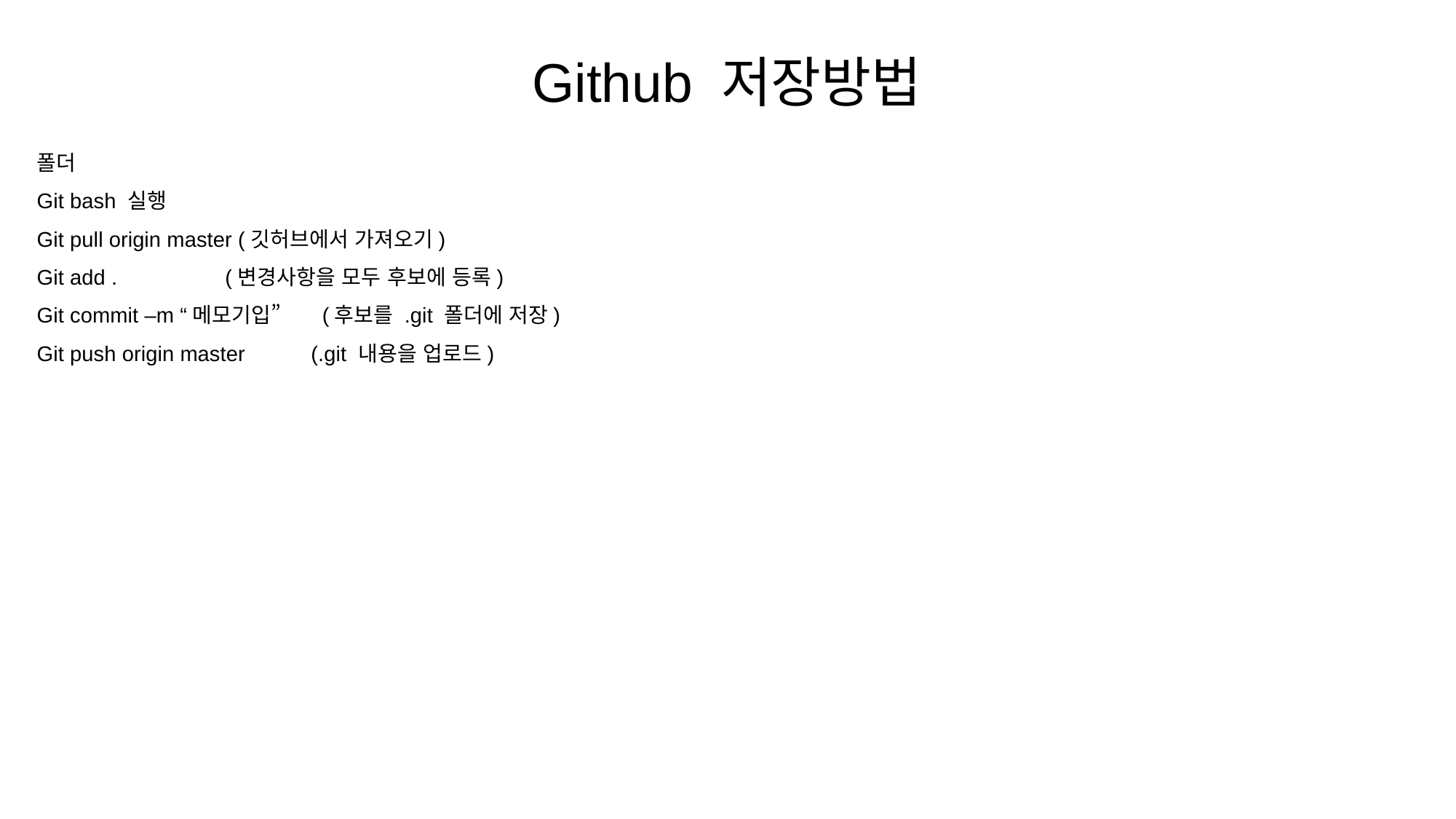

# Github 저장방법
폴더
Git bash 실행
Git pull origin master (깃허브에서 가져오기)
Git add .                  (변경사항을 모두 후보에 등록)
Git commit –m “메모기입”      (후보를 .git 폴더에 저장)
Git push origin master           (.git 내용을 업로드)